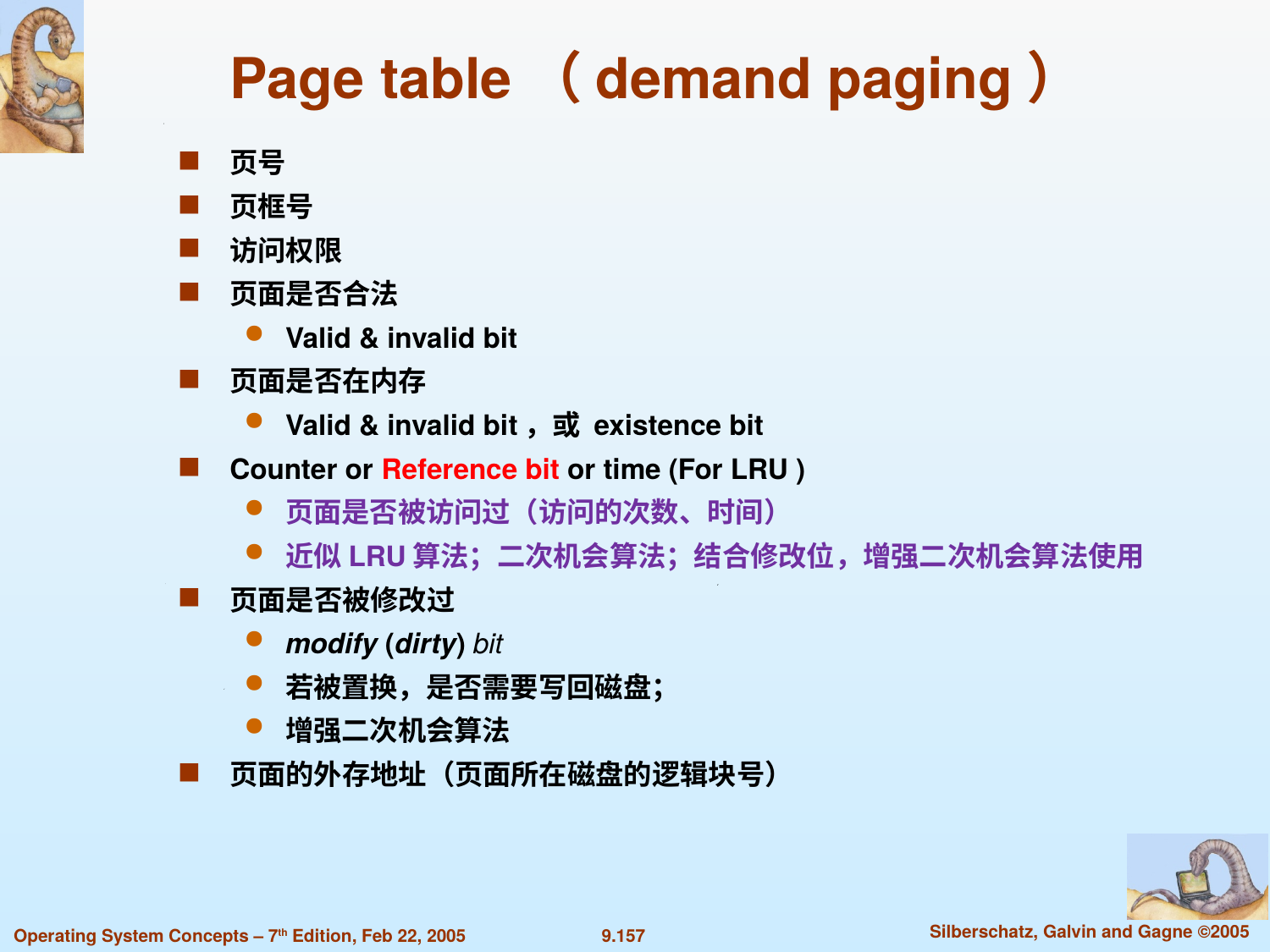

Page table（demand paging）
页号
页框号
访问权限
页面是否合法
Valid & invalid bit
页面是否在内存
Valid & invalid bit，或 existence bit
Counter or Reference bit or time (For LRU )
页面是否被访问过（访问的次数、时间）
近似LRU算法；二次机会算法；结合修改位，增强二次机会算法使用
页面是否被修改过
modify (dirty) bit
若被置换，是否需要写回磁盘；
增强二次机会算法
页面的外存地址（页面所在磁盘的逻辑块号）